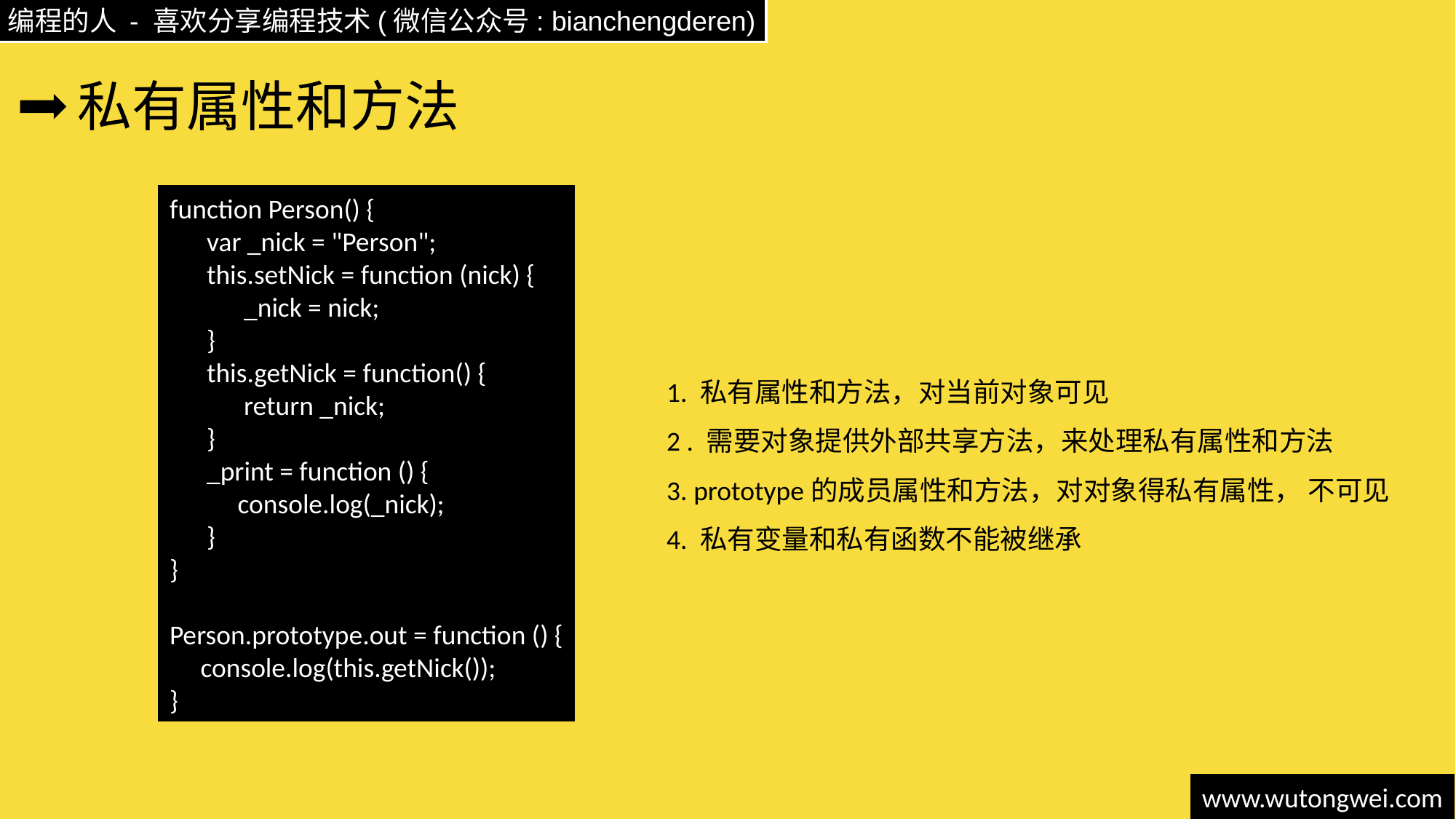

# 私有属性和方法
function Person() {
      var _nick = "Person";
      this.setNick = function (nick) {
            _nick = nick;
      }
      this.getNick = function() {
            return _nick;
      }
      _print = function () {
           console.log(_nick);
      }
}

Person.prototype.out = function () {
     console.log(this.getNick());
}
1. 私有属性和方法，对当前对象可见
2 . 需要对象提供外部共享方法，来处理私有属性和方法
3. prototype的成员属性和方法，对对象得私有属性， 不可见
4. 私有变量和私有函数不能被继承